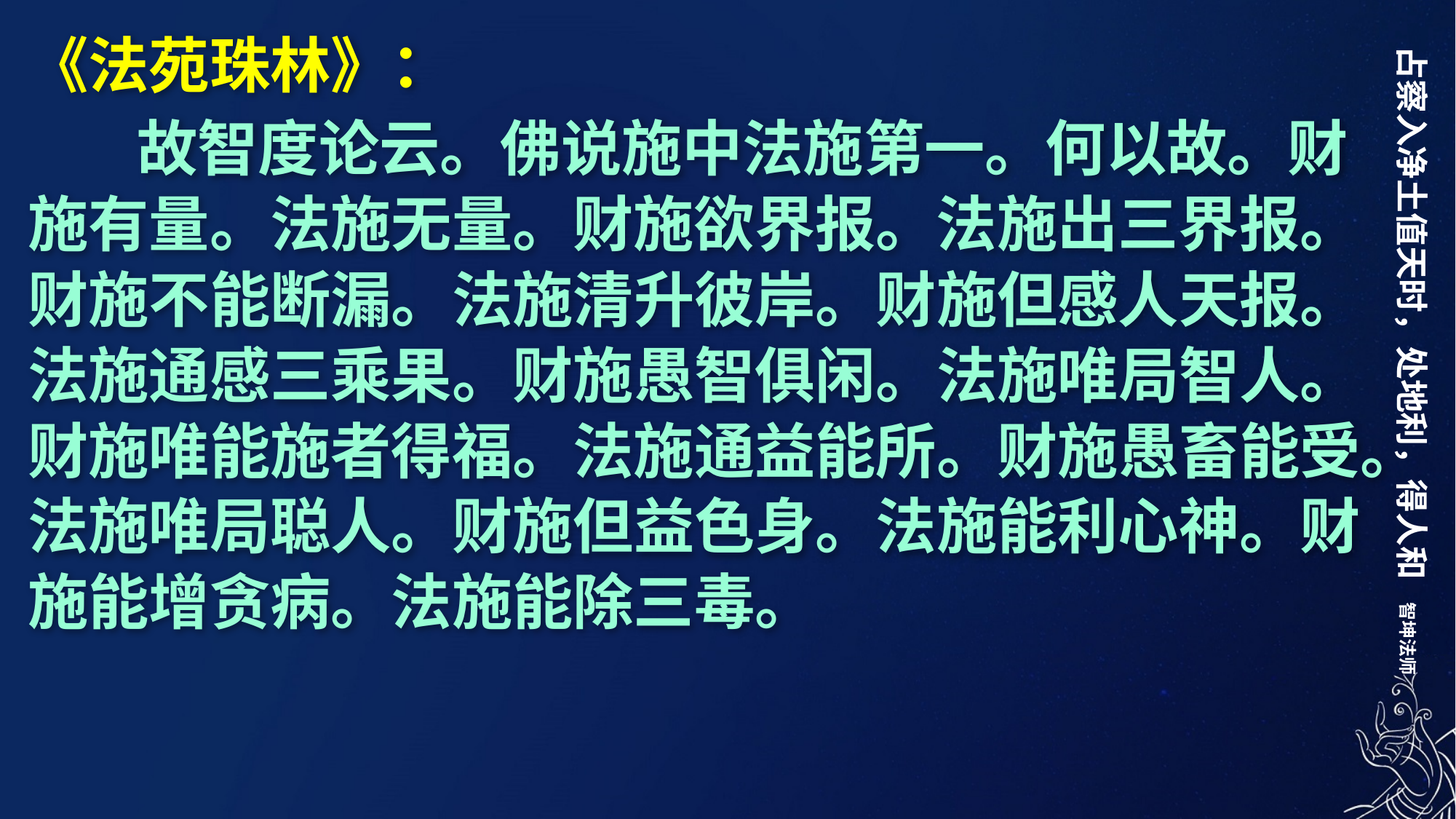

《法苑珠林》：
	故智度论云。佛说施中法施第一。何以故。财施有量。法施无量。财施欲界报。法施出三界报。财施不能断漏。法施清升彼岸。财施但感人天报。法施通感三乘果。财施愚智俱闲。法施唯局智人。财施唯能施者得福。法施通益能所。财施愚畜能受。法施唯局聪人。财施但益色身。法施能利心神。财施能增贪病。法施能除三毒。